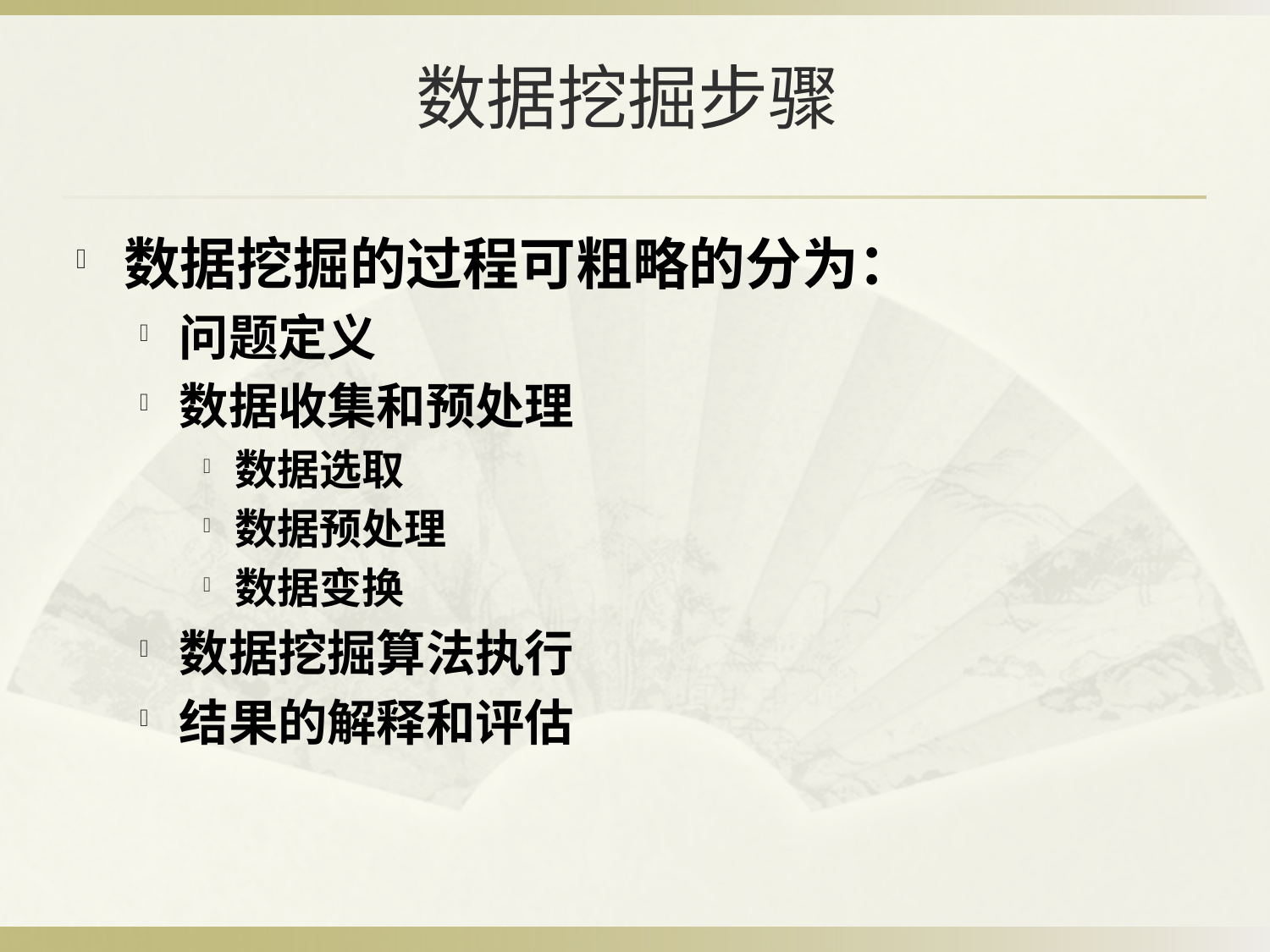

# 数据挖掘步骤
数据挖掘的过程可粗略的分为：
问题定义
数据收集和预处理
数据选取
数据预处理
数据变换
数据挖掘算法执行
结果的解释和评估